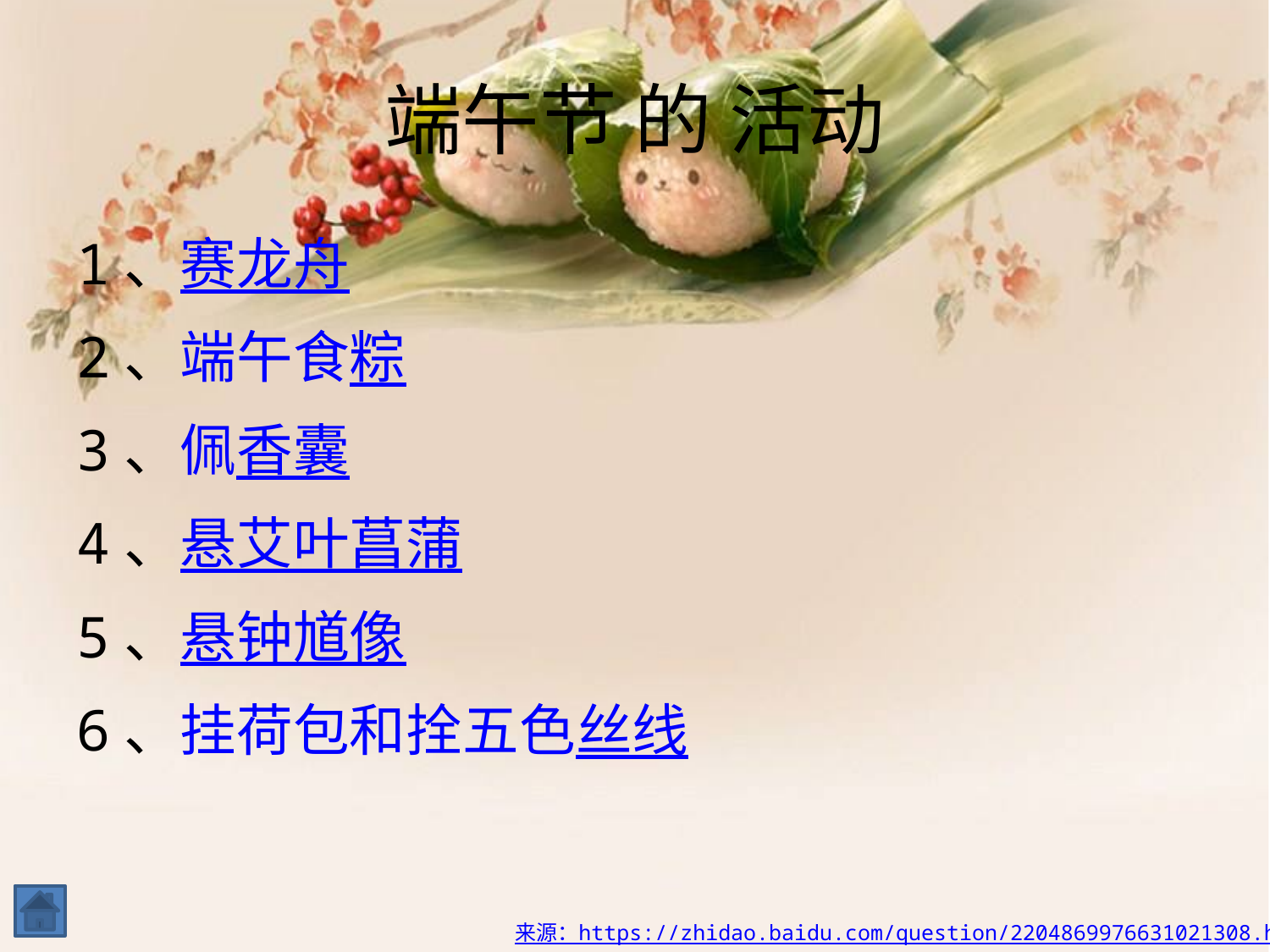

# 端午节 的 活动
1、赛龙舟
2、端午食粽
3、佩香囊
4、悬艾叶菖蒲
5、悬钟馗像
6、挂荷包和拴五色丝线

来源：https://zhidao.baidu.com/question/2204869976631021308.html